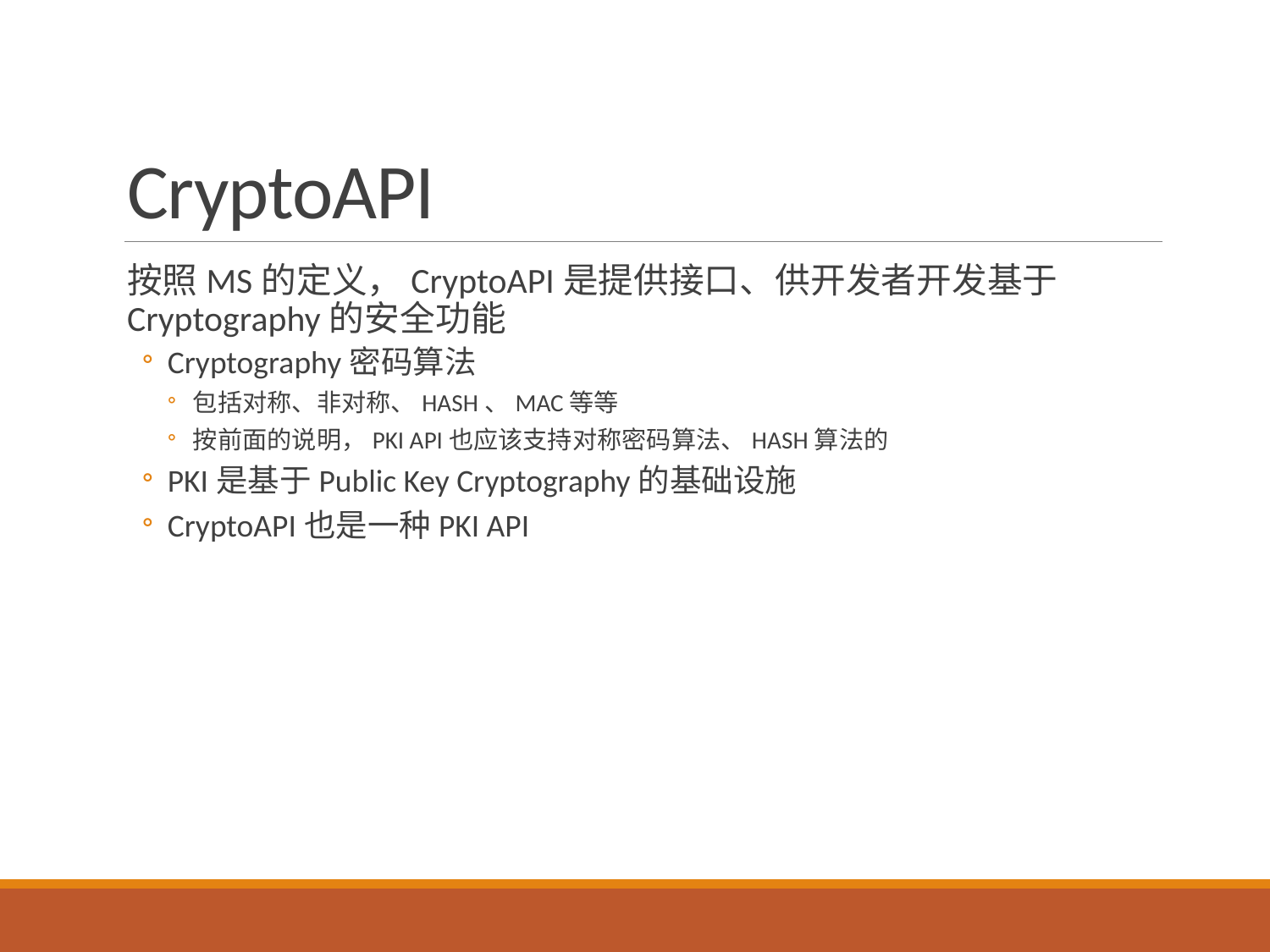

# CryptoAPI
按照MS的定义，CryptoAPI是提供接口、供开发者开发基于Cryptography的安全功能
Cryptography密码算法
包括对称、非对称、HASH、MAC等等
按前面的说明，PKI API也应该支持对称密码算法、HASH算法的
PKI是基于Public Key Cryptography的基础设施
CryptoAPI也是一种PKI API
15